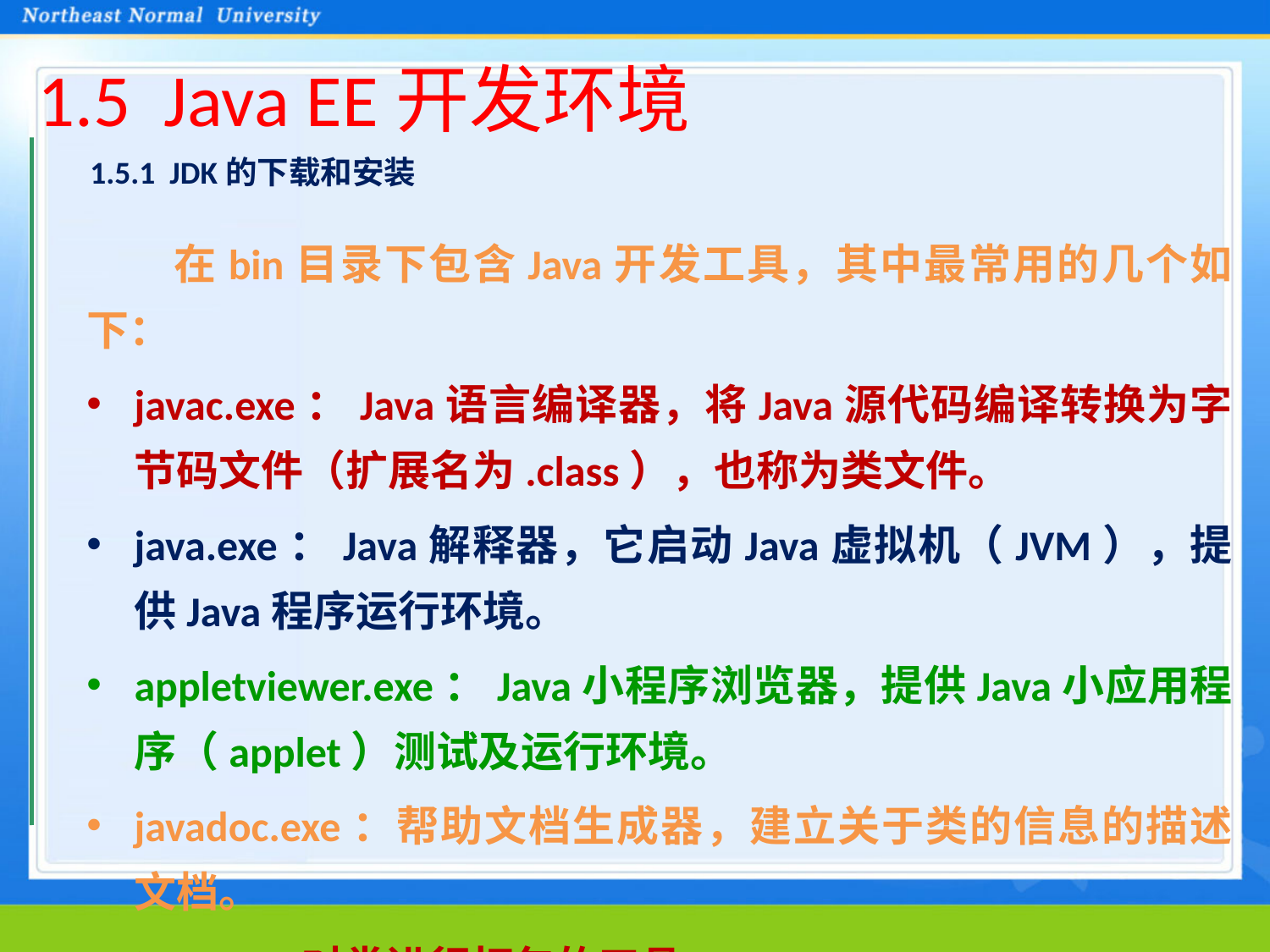

# 1.5  Java EE开发环境
1.5.1  JDK的下载和安装
在bin目录下包含Java开发工具，其中最常用的几个如下：
javac.exe：Java语言编译器，将Java源代码编译转换为字节码文件（扩展名为.class），也称为类文件。
java.exe：Java解释器，它启动Java虚拟机（JVM），提供Java程序运行环境。
appletviewer.exe：Java小程序浏览器，提供Java小应用程序（applet）测试及运行环境。
javadoc.exe：帮助文档生成器，建立关于类的信息的描述文档。
jar.exe：对类进行打包的工具。